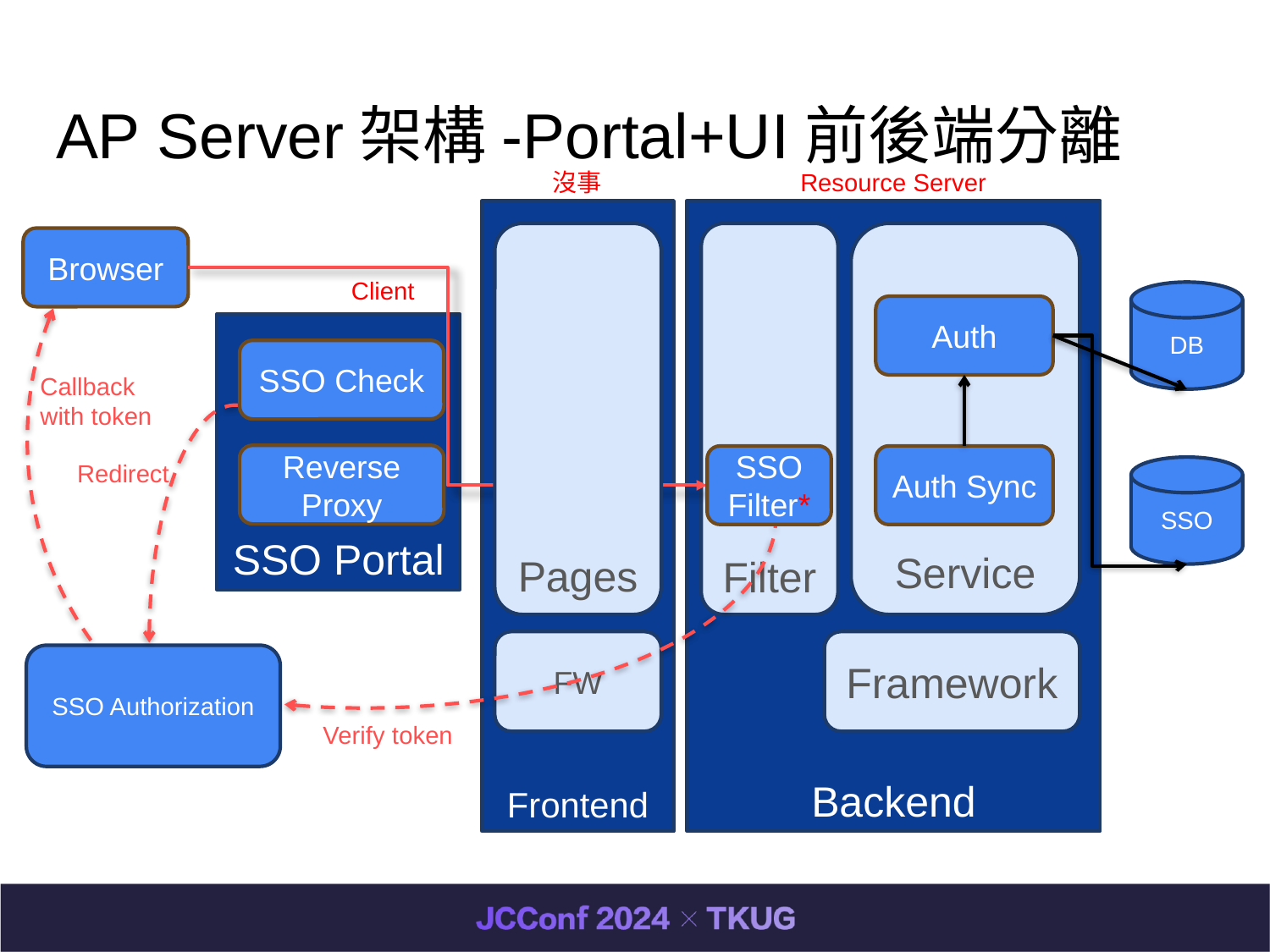

# AP Server架構-Portal+UI前後端分離

Resource Server
沒事
Frontend
Backend
Pages
Service
Filter
Browser
Client
DB
Auth
SSO Portal

SSO Check
Callback
with token

Reverse
Proxy
SSO Filter*
Auth Sync
Redirect
SSO
FW
Framework
SSO Authorization
Verify token